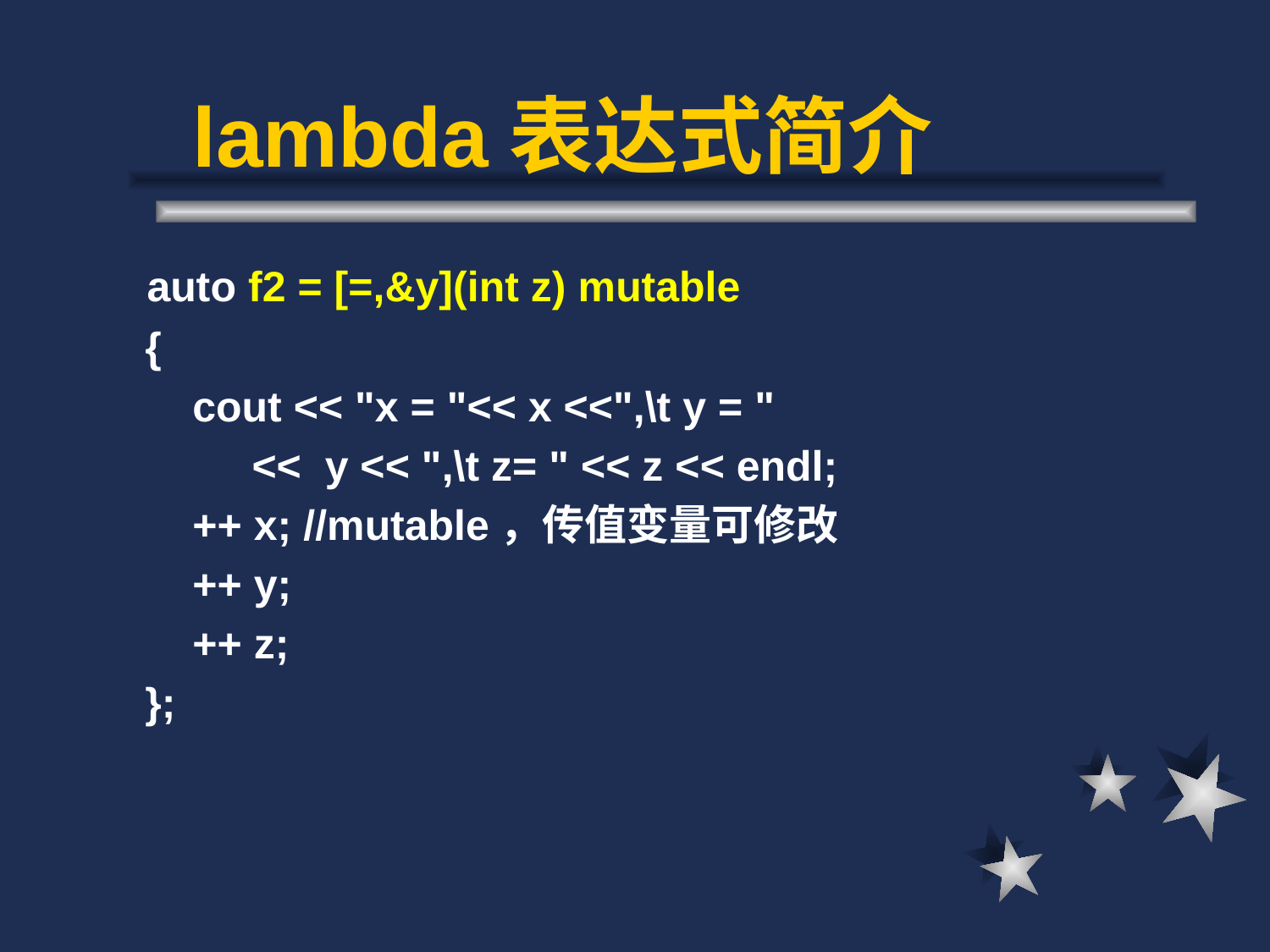

# lambda表达式简介
    auto f2 = [=,&y](int z) mutable
    {
        cout << "x = "<< x <<",\t y = "
             <<  y << ",\t z= " << z << endl;
        ++ x; //mutable，传值变量可修改
        ++ y;
        ++ z;
    };